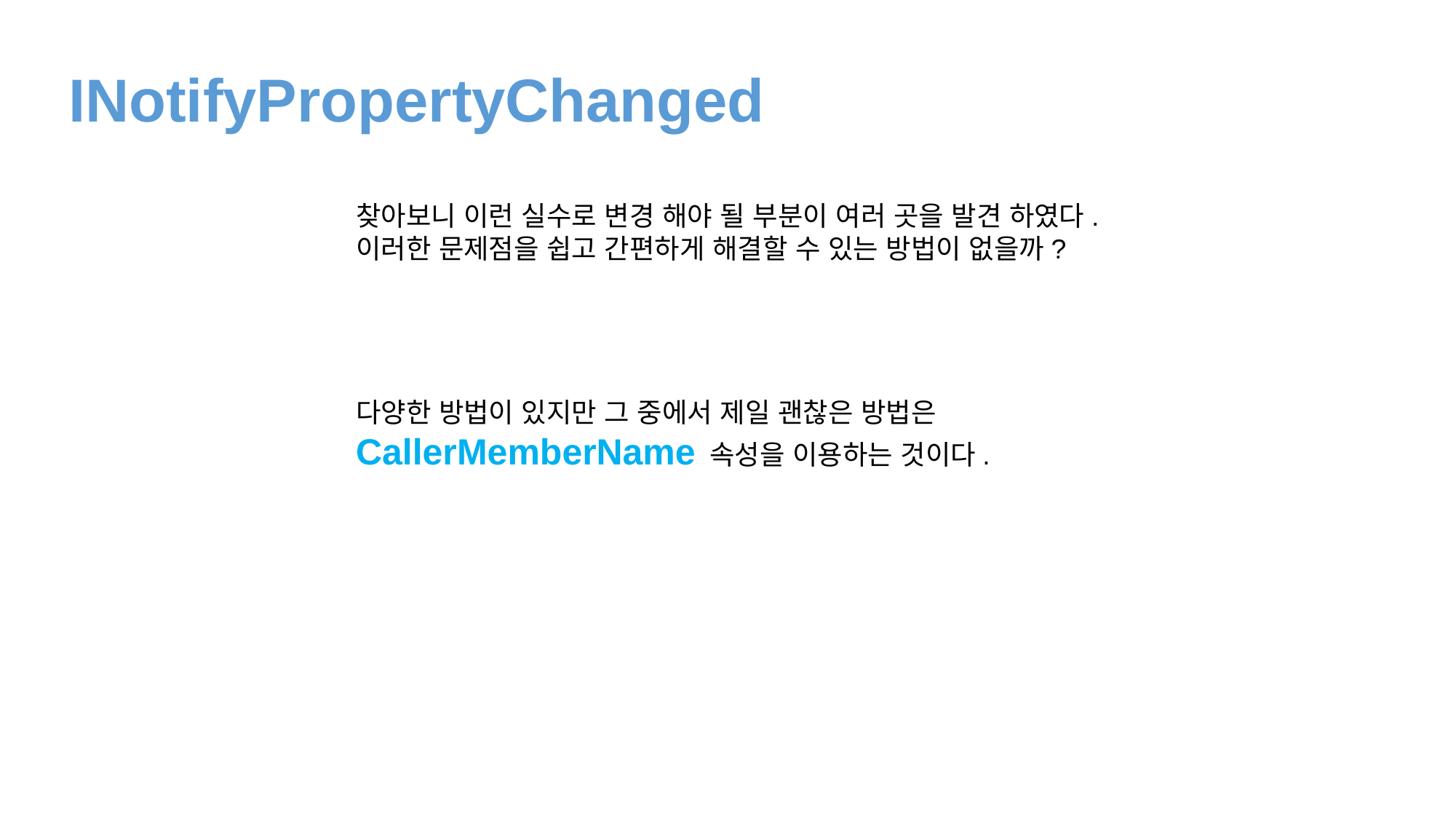

INotifyPropertyChanged
찾아보니 이런 실수로 변경 해야 될 부분이 여러 곳을 발견 하였다.
이러한 문제점을 쉽고 간편하게 해결할 수 있는 방법이 없을까?

다양한 방법이 있지만 그 중에서 제일 괜찮은 방법은
CallerMemberName 속성을 이용하는 것이다.